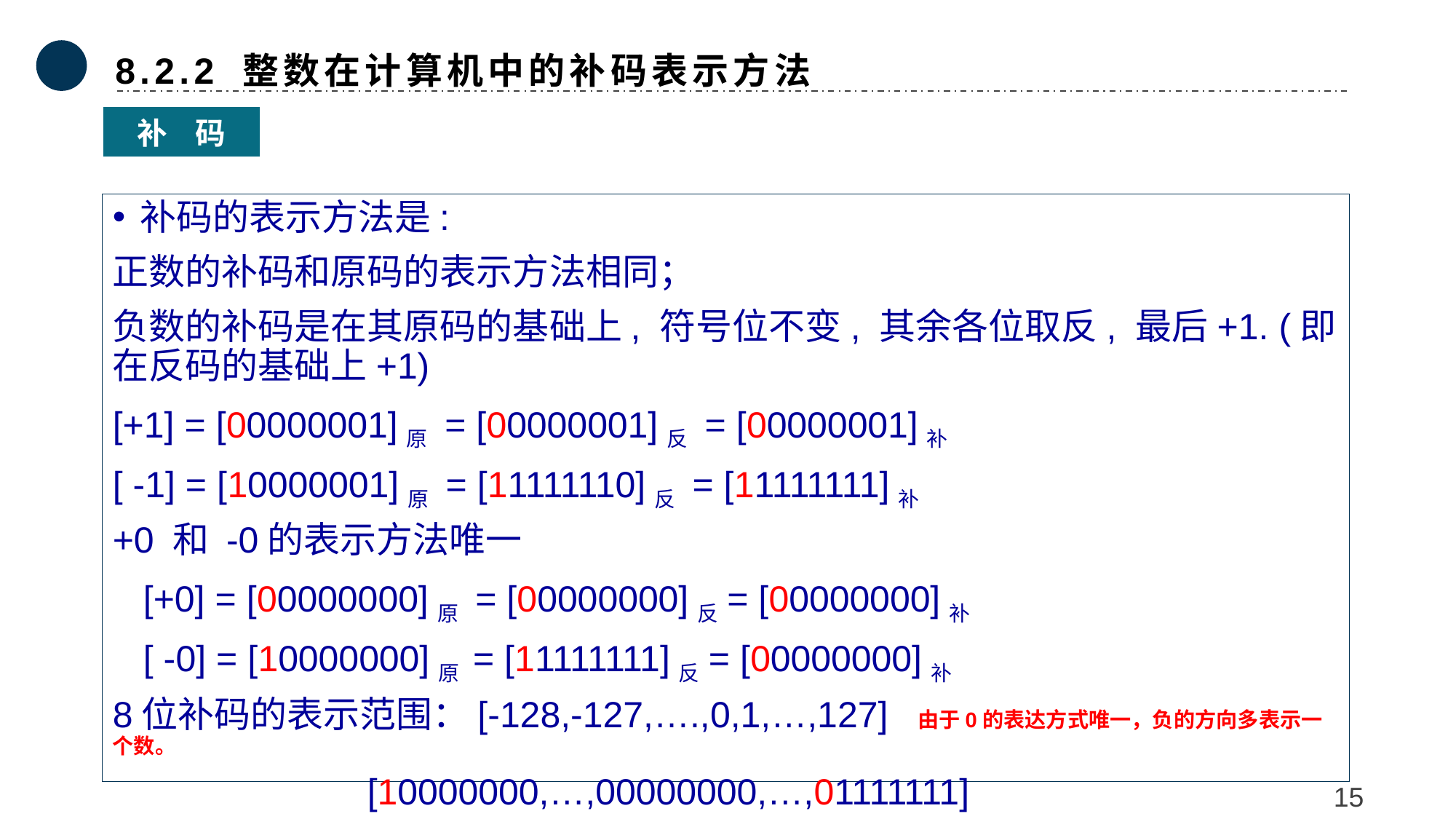

8.2.2 整数在计算机中的补码表示方法

补    码
补码的表示方法是:
正数的补码和原码的表示方法相同；
负数的补码是在其原码的基础上, 符号位不变, 其余各位取反, 最后+1. (即在反码的基础上+1)
[+1] = [00000001]原 = [00000001]反 = [00000001]补
[ -1] = [10000001]原 = [11111110]反 = [11111111]补
+0 和 -0的表示方法唯一
   [+0] = [00000000]原 = [00000000]反= [00000000]补
   [ -0] = [10000000]原 = [11111111]反= [00000000]补
8位补码的表示范围：[-128,-127,….,0,1,…,127]  由于0的表达方式唯一，负的方向多表示一个数。
                         [10000000,…,00000000,…,01111111]